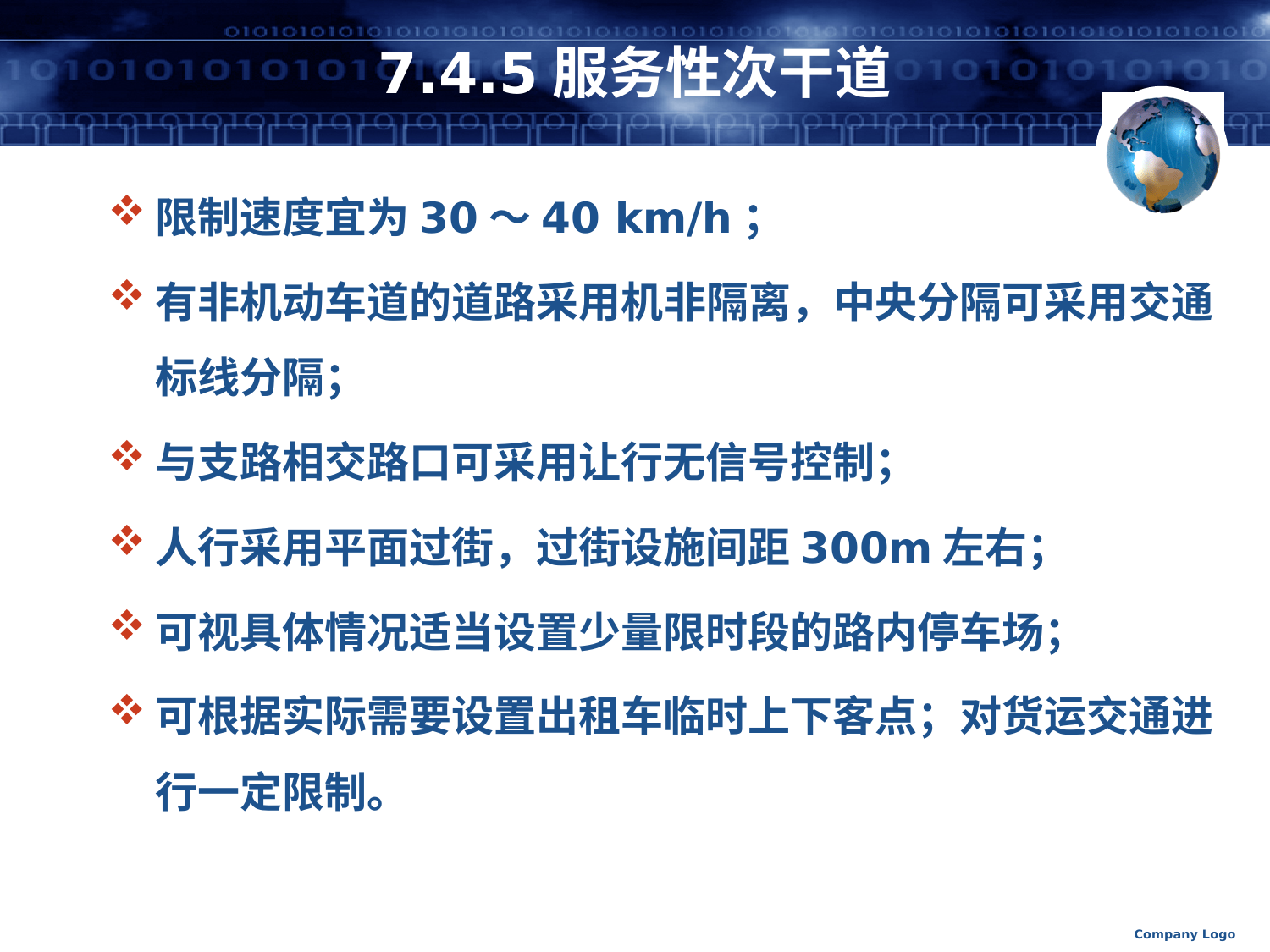

# 7.4.5服务性次干道
限制速度宜为30～40 km/h；
有非机动车道的道路采用机非隔离，中央分隔可采用交通标线分隔；
与支路相交路口可采用让行无信号控制；
人行采用平面过街，过街设施间距300m左右；
可视具体情况适当设置少量限时段的路内停车场；
可根据实际需要设置出租车临时上下客点；对货运交通进行一定限制。
Company Logo